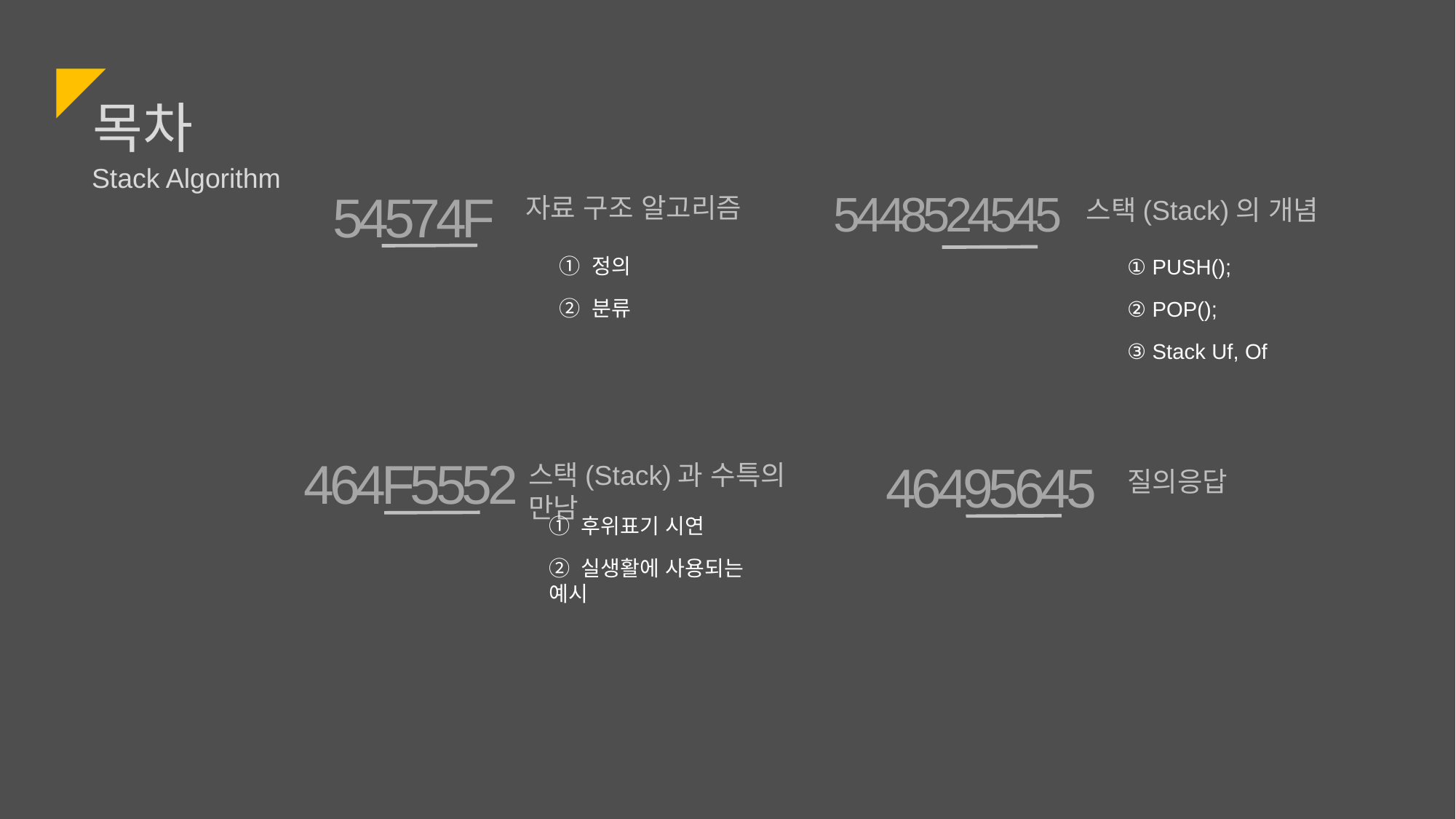

목차
Stack Algorithm
54574F
5448524545
자료 구조 알고리즘
스택(Stack)의 개념
① 정의
① PUSH();
② 분류
② POP();
③ Stack Uf, Of
464F5552
46495645
스택(Stack)과 수특의 만남
질의응답
① 후위표기 시연
② 실생활에 사용되는 예시